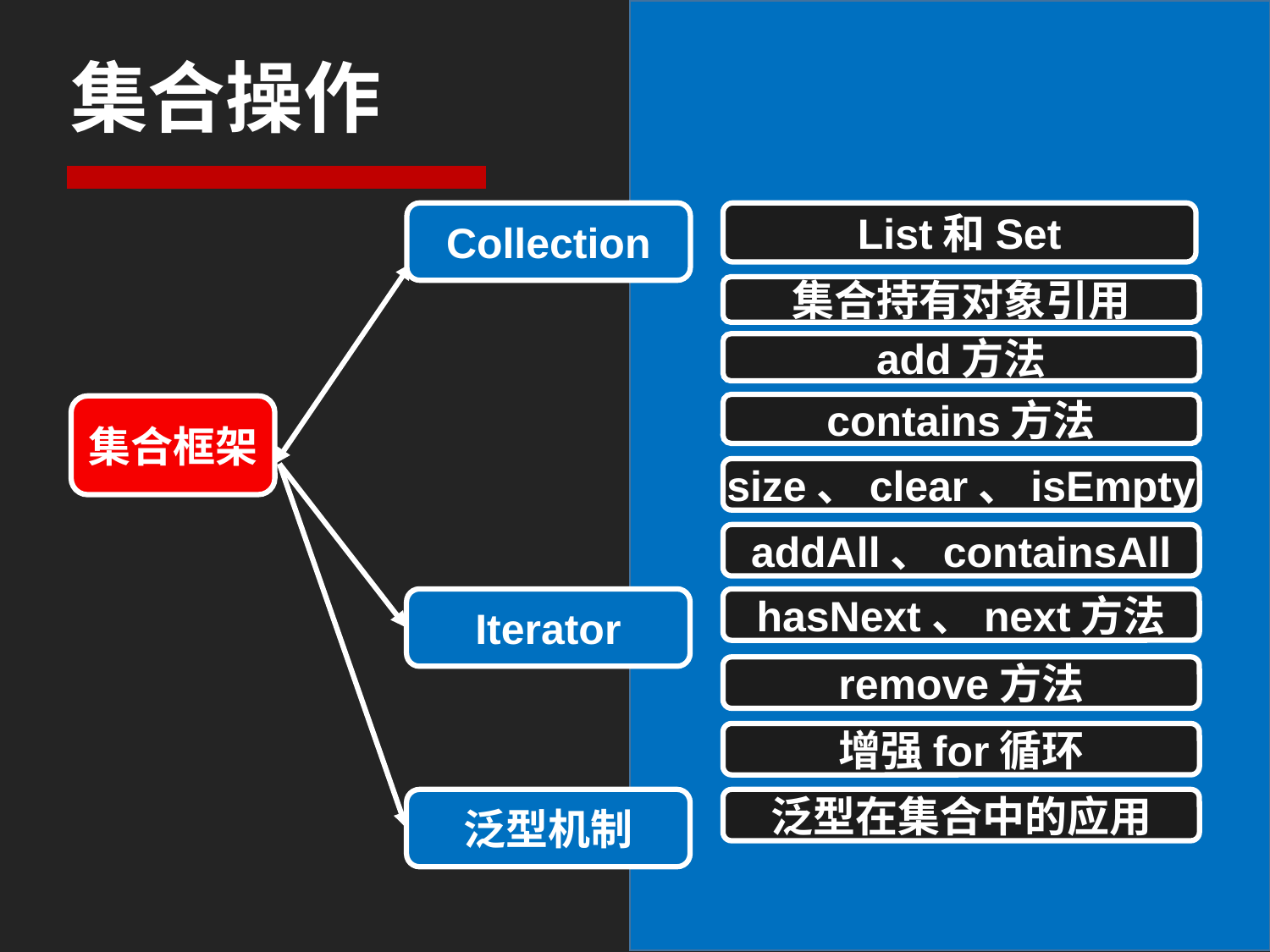

# 集合操作

Collection
List和Set
集合持有对象引用
add方法
contains方法
集合框架
size、clear、isEmpty
addAll、containsAll
Iterator
hasNext、next方法
remove方法
增强for循环
泛型机制
泛型在集合中的应用